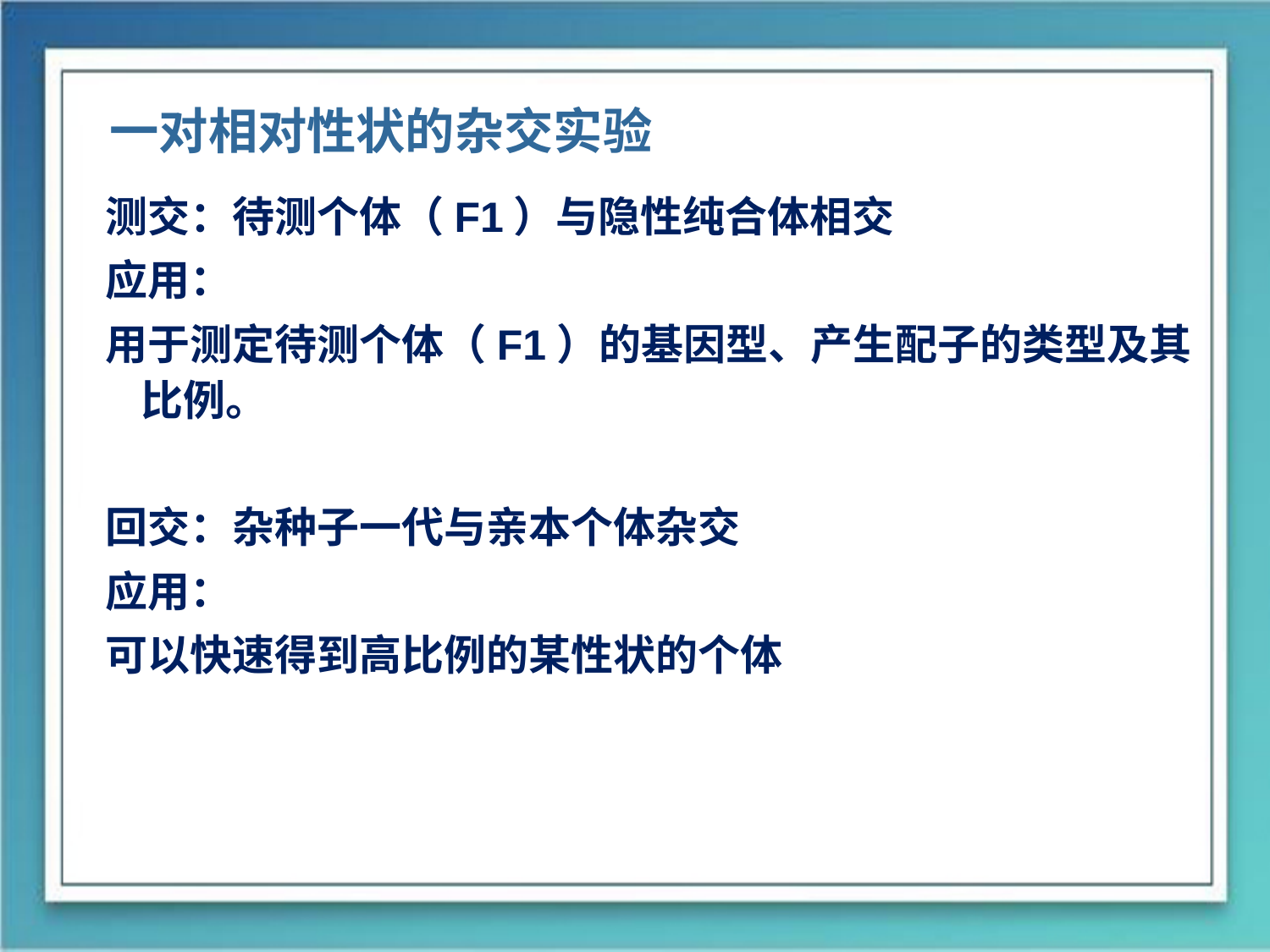

# 一对相对性状的杂交实验
测交：待测个体（F1）与隐性纯合体相交
应用：
用于测定待测个体（F1）的基因型、产生配子的类型及其比例。

回交：杂种子一代与亲本个体杂交
应用：
可以快速得到高比例的某性状的个体